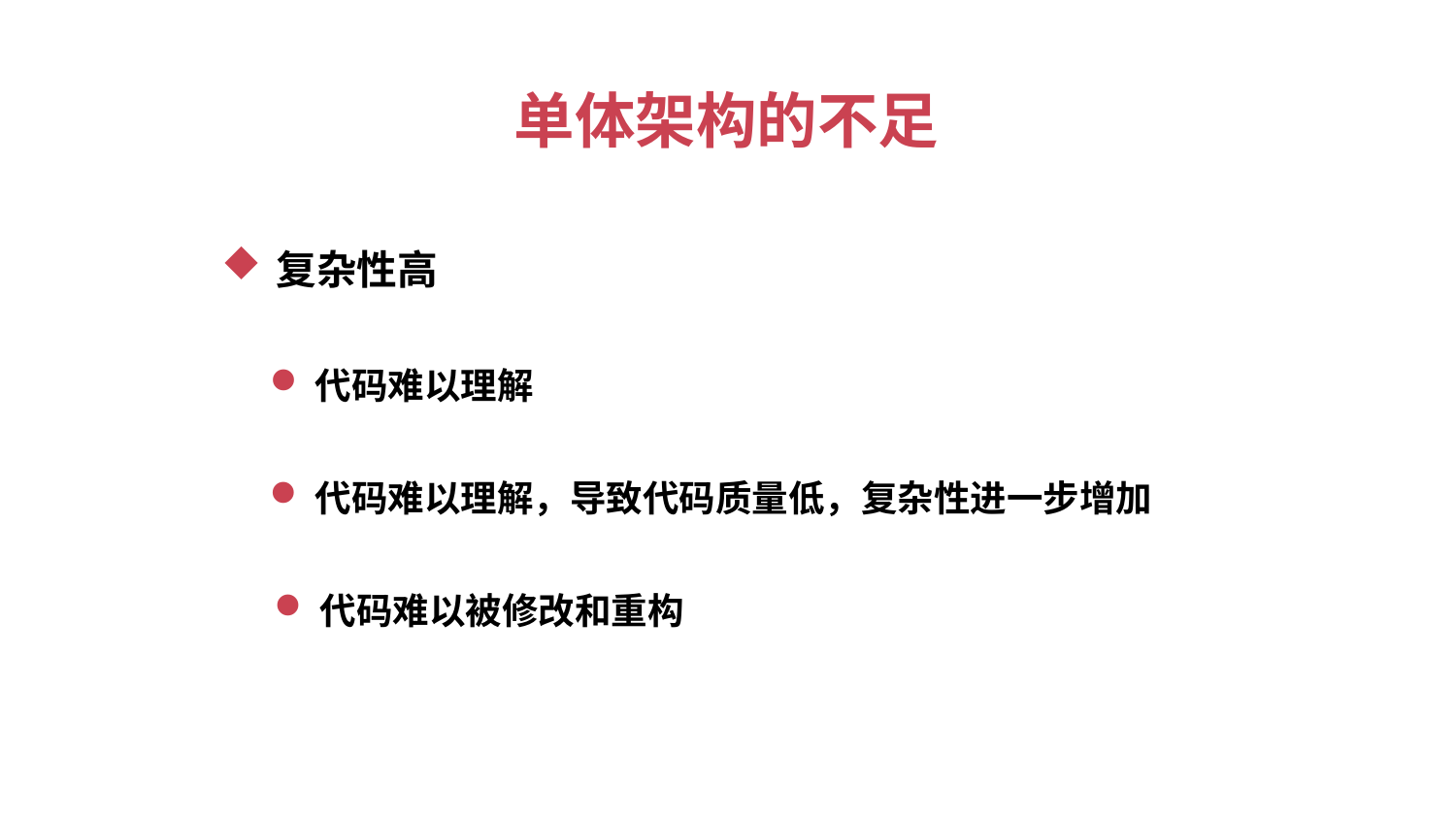

单体架构的不足
复杂性高
代码难以理解
代码难以理解，导致代码质量低，复杂性进一步增加
代码难以被修改和重构